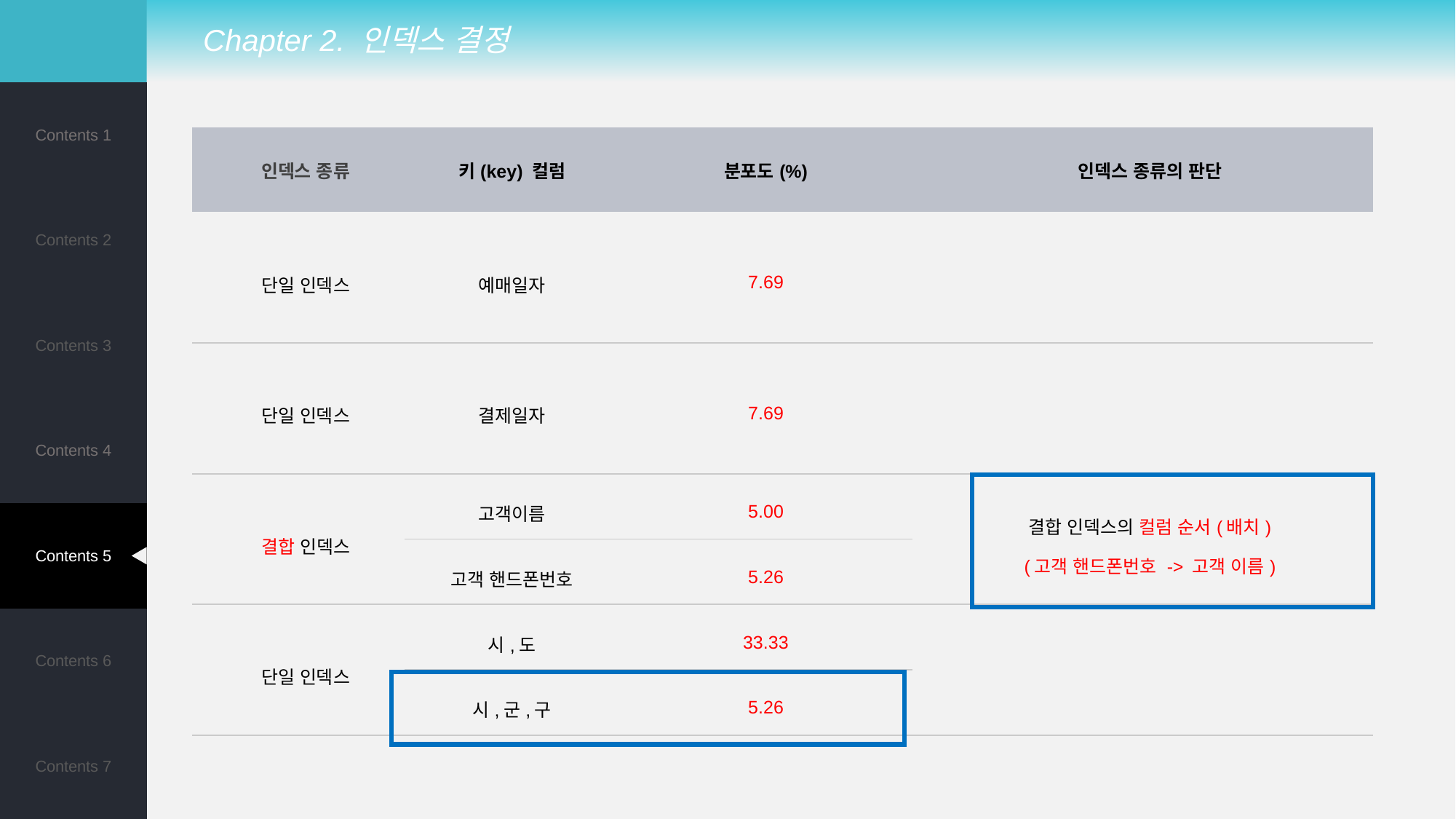

Chapter 2. 인덱스 결정
| Contents 1 |
| --- |
| Contents 2 |
| Contents 3 |
| Contents 4 |
| Contents 5 |
| Contents 6 |
| Contents 7 |
| 인덱스 종류 | 키(key) 컬럼 | 분포도(%) | 인덱스 종류의 판단 |
| --- | --- | --- | --- |
| 단일 인덱스 | 예매일자 | 7.69 |  |
| 단일 인덱스 | 결제일자 | 7.69 |  |
| 결합 인덱스 | 고객이름 | 5.00 | 결합 인덱스의 컬럼 순서(배치) (고객 핸드폰번호 -> 고객 이름) |
|  | 고객 핸드폰번호 | 5.26 |  |
| 단일 인덱스 | 시,도 | 33.33 |  |
|  | 시,군,구 | 5.26 |  |